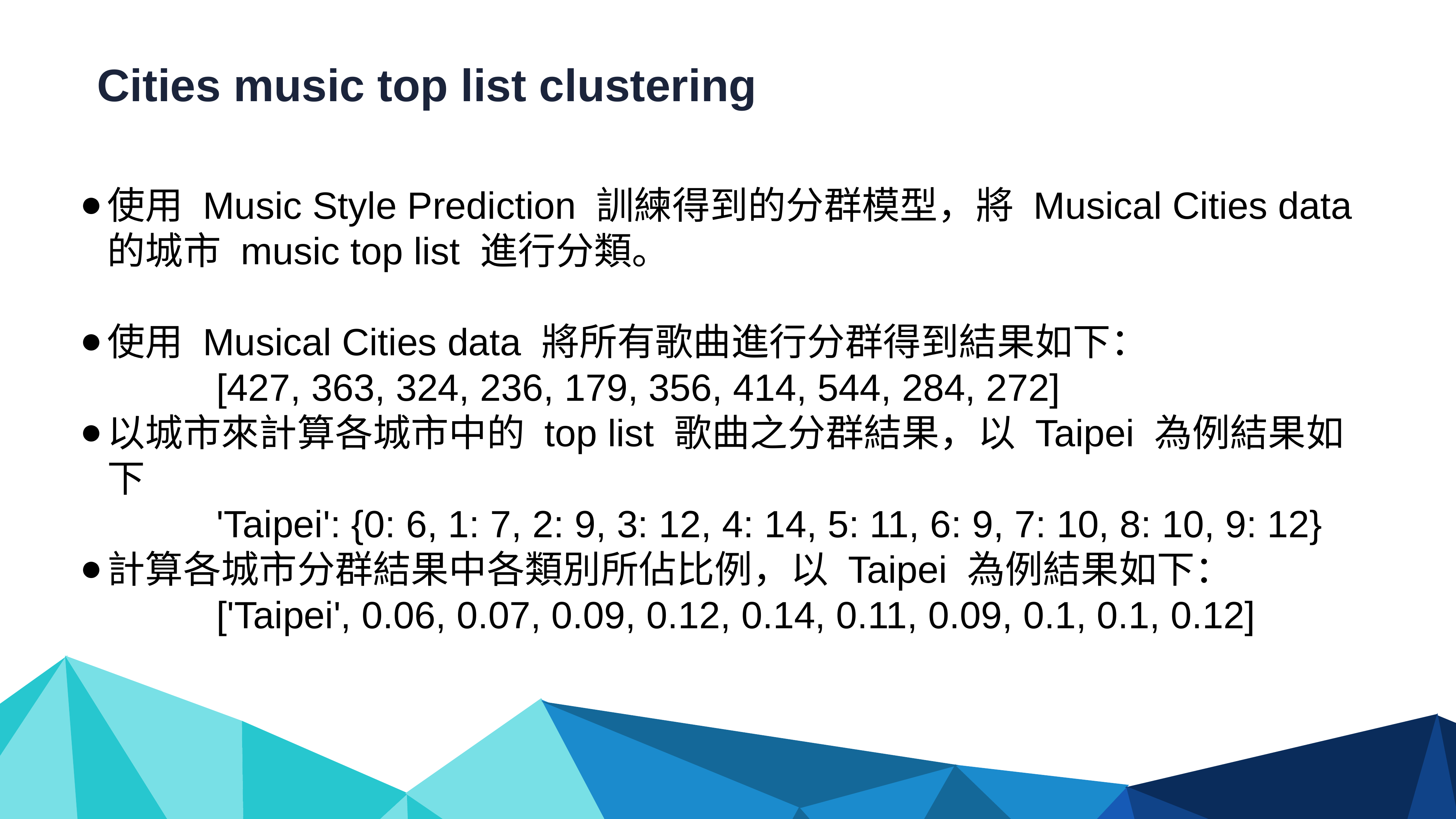

Cities music top list clustering
使用 Music Style Prediction 訓練得到的分群模型，將 Musical Cities data 的城市 music top list 進行分類。

使用 Musical Cities data 將所有歌曲進行分群得到結果如下：
		[427, 363, 324, 236, 179, 356, 414, 544, 284, 272]
以城市來計算各城市中的 top list 歌曲之分群結果，以 Taipei 為例結果如下
		'Taipei': {0: 6, 1: 7, 2: 9, 3: 12, 4: 14, 5: 11, 6: 9, 7: 10, 8: 10, 9: 12}
計算各城市分群結果中各類別所佔比例，以 Taipei 為例結果如下：
		['Taipei', 0.06, 0.07, 0.09, 0.12, 0.14, 0.11, 0.09, 0.1, 0.1, 0.12]